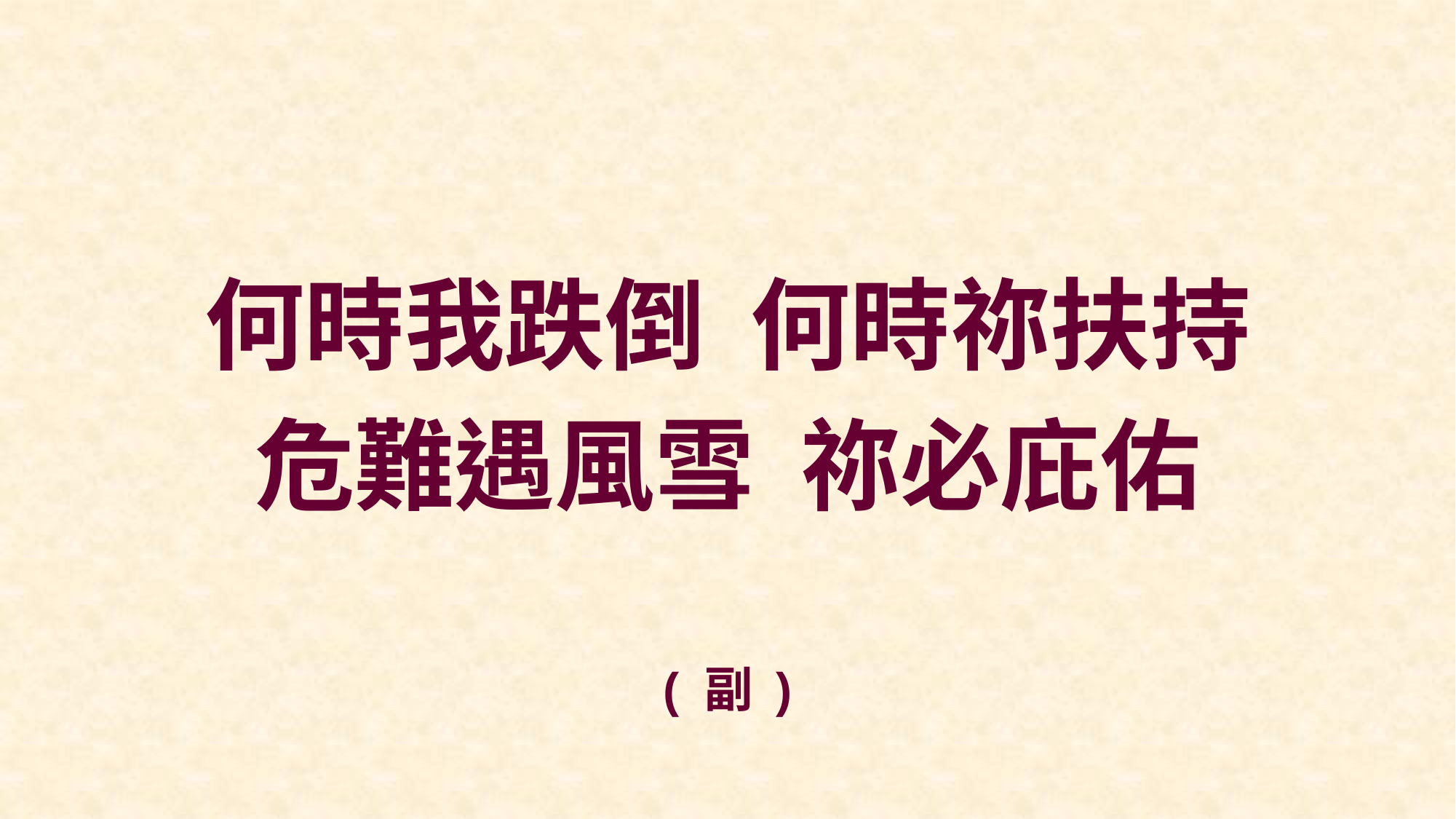

何時我跌倒  何時祢扶持
危難遇風雪  祢必庇佑
( 副 )